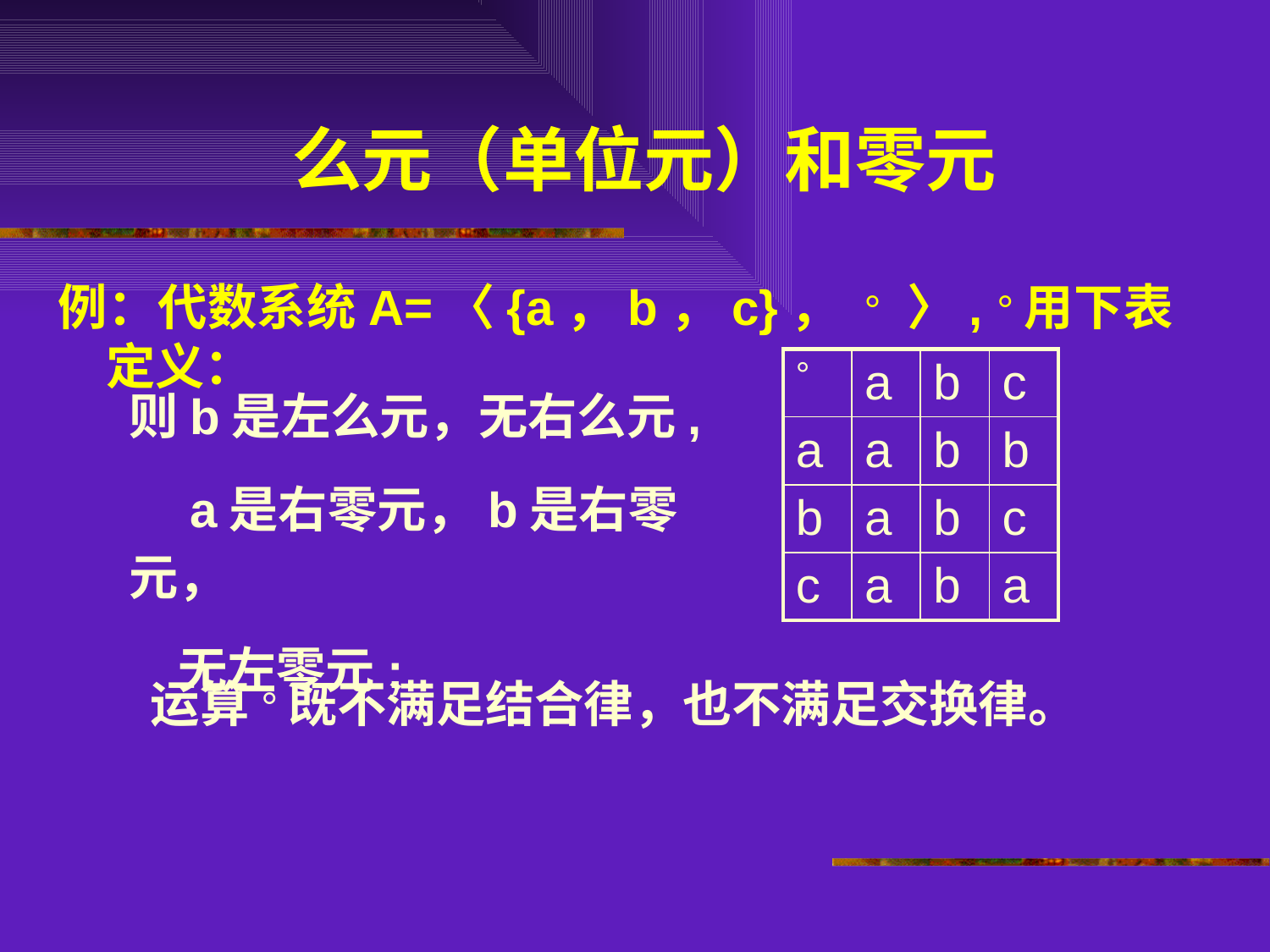

# 么元（单位元）和零元
例：代数系统A=〈{a，b，c}， ° 〉, °用下表定义：

| ° | a | b | c |
| --- | --- | --- | --- |
| a | a | b | b |
| b | a | b | c |
| c | a | b | a |
则b是左么元，无右么元,
　a是右零元，b是右零元，
　无左零元;
运算°既不满足结合律，也不满足交换律。